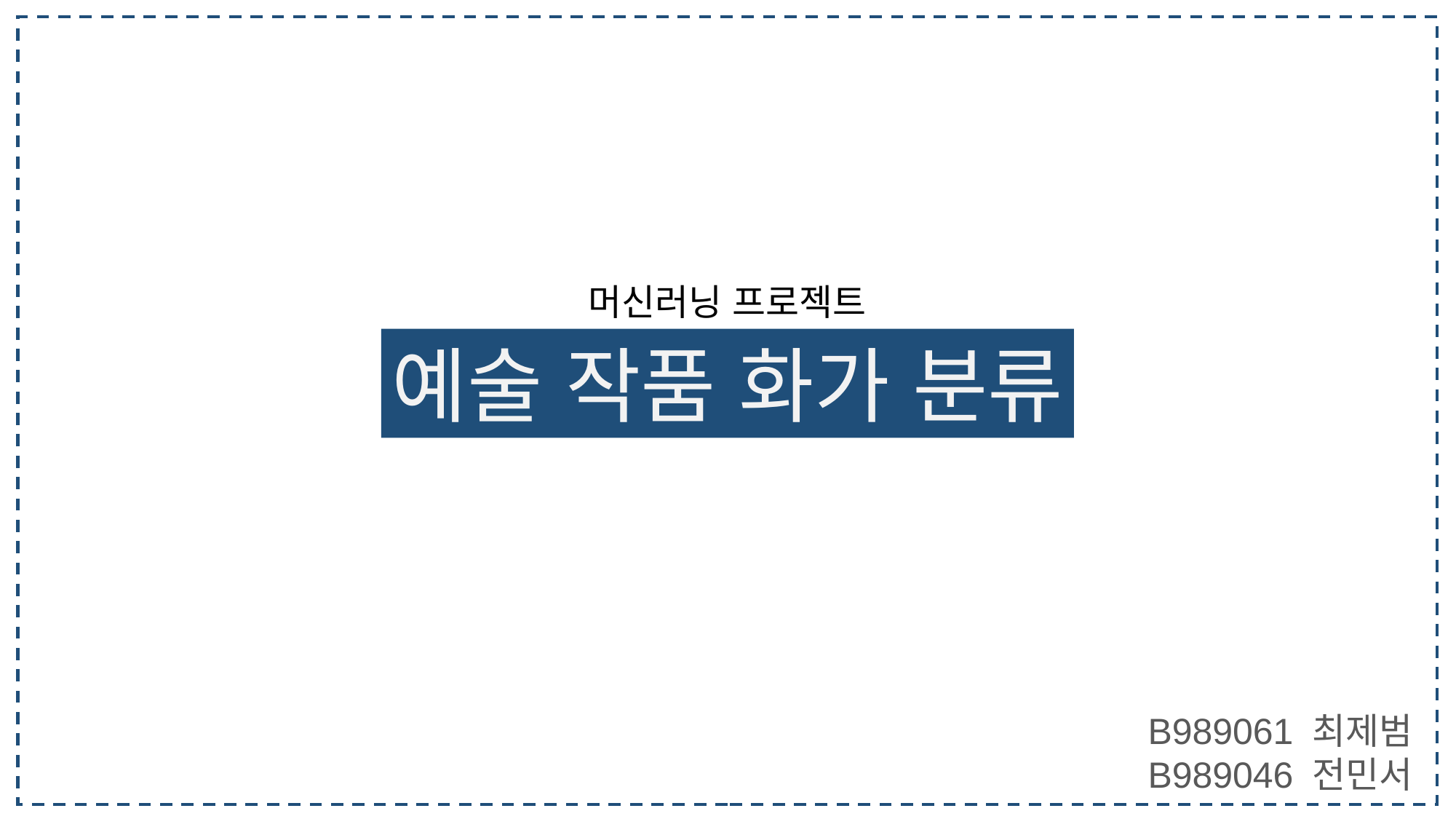

머신러닝 프로젝트
예술 작품 화가 분류
B989061 최제범
B989046 전민서